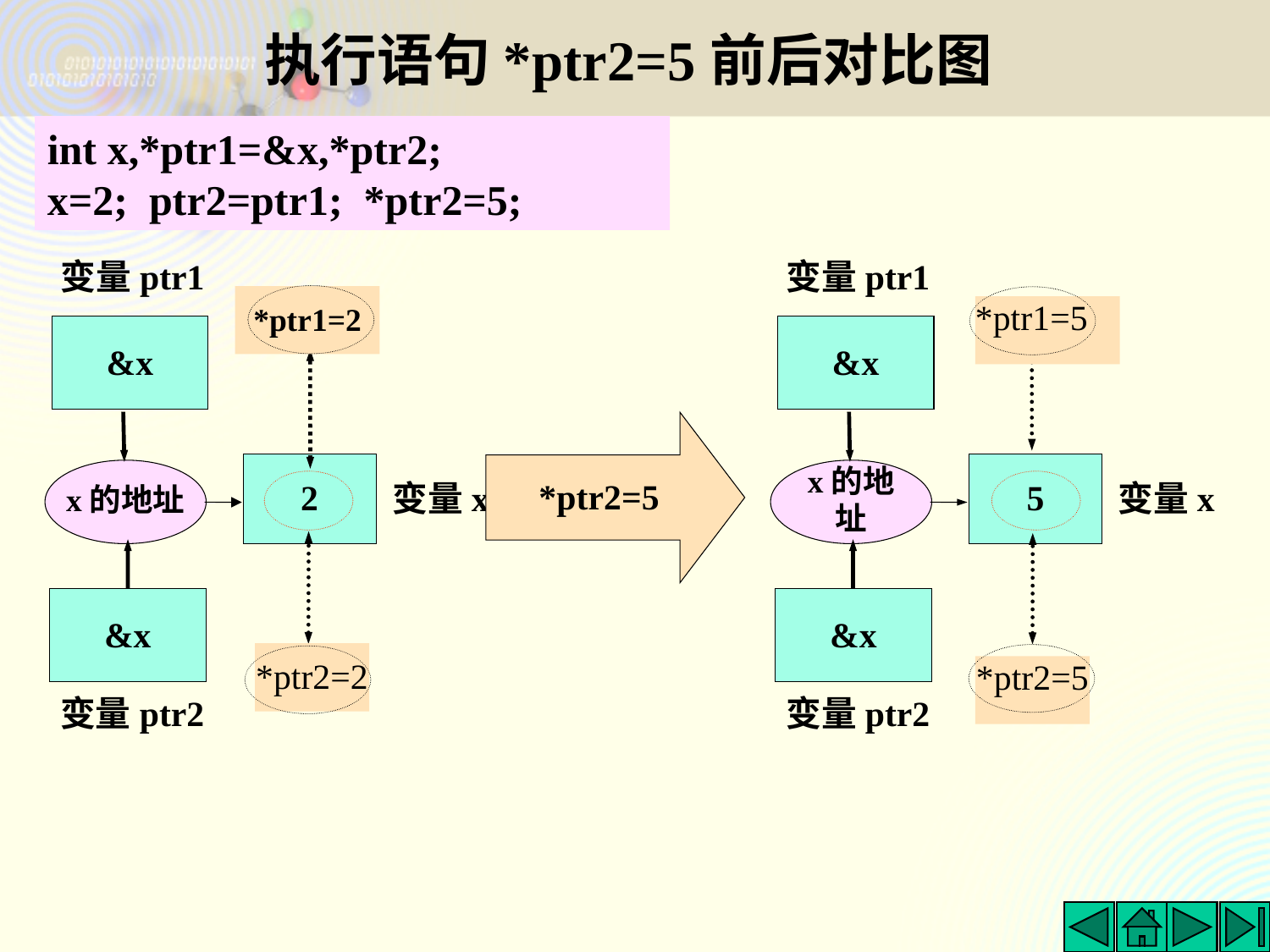

# 执行语句*ptr2=5前后对比图
int x,*ptr1=&x,*ptr2;
x=2;  ptr2=ptr1;  *ptr2=5;
变量ptr1
&x
变量ptr1
&x

*ptr1=2

*ptr1=5

*ptr2=5
2
5

x的地址

x的地址

变量x
变量x

&x
变量ptr2

&x
变量ptr2
*ptr2=2

*ptr2=5